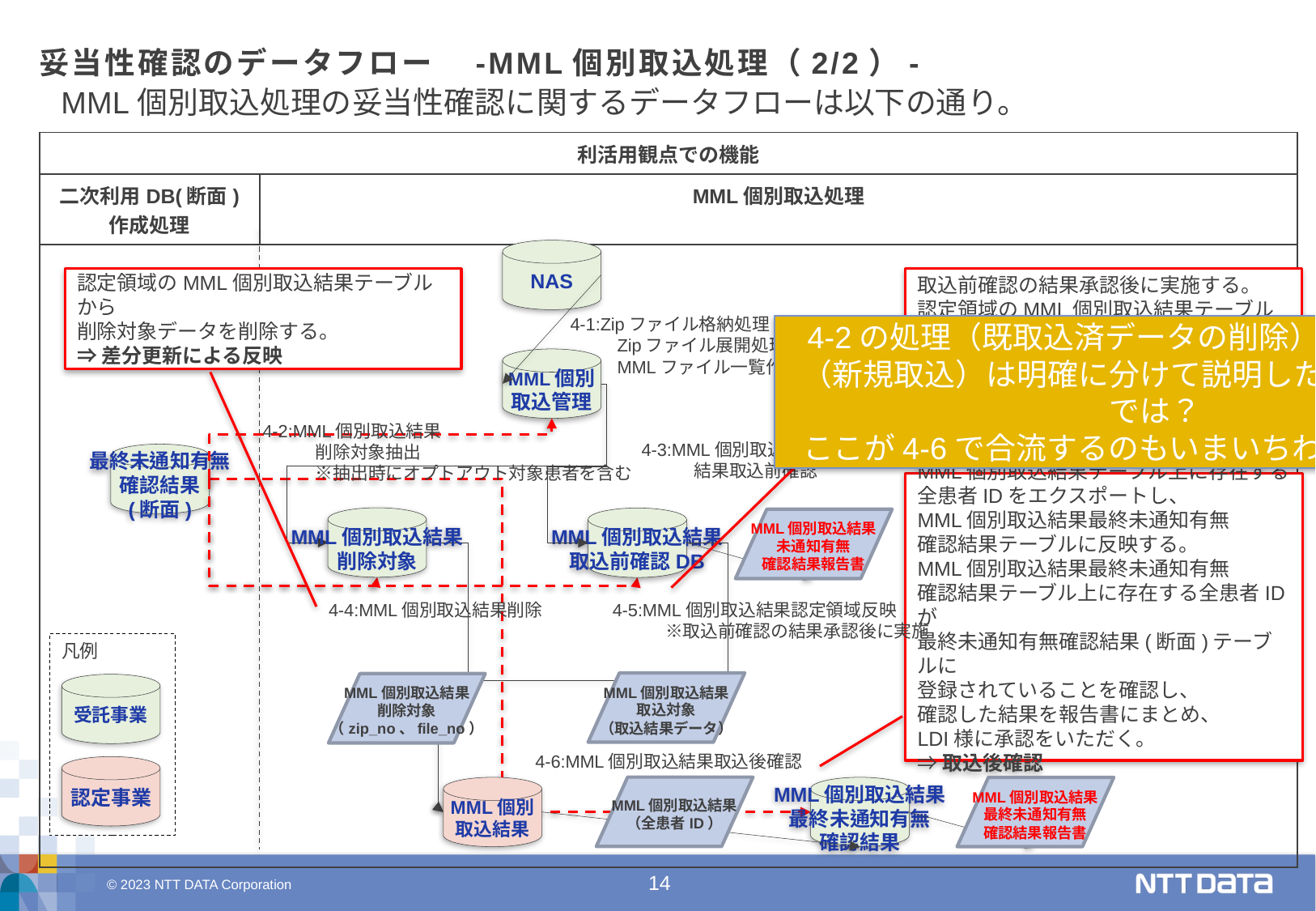

# 妥当性確認のデータフロー　-MML個別取込処理（2/2）-
MML個別取込処理の妥当性確認に関するデータフローは以下の通り。
| 利活用観点での機能 |  |
| --- | --- |
| 二次利用DB(断面) 作成処理 | MML個別取込処理 |
|  |  |
NAS
認定領域のMML個別取込結果テーブルから
削除対象データを削除する。
⇒差分更新による反映
取込前確認の結果承認後に実施する。
認定領域のMML個別取込結果テーブルに
取込対象データを反映する。
⇒差分更新による反映
4-1:Zipファイル格納処理
　　  Zipファイル展開処理
　　  MMLファイル一覧作成処理
4-2の処理（既取込済データの削除）と4-3の処理（新規取込）は明確に分けて説明したほうがいいのでは？
ここが4-6で合流するのもいまいちわかりづらい。
MML個別取込管理
4-2:MML個別取込結果
　　　削除対象抽出
　　　※抽出時にオプトアウト対象患者を含む
4-3:MML個別取込
　　　結果取込前確認
最終未通知有無
確認結果
(断面)
MML個別取込結果テーブル上に存在する
全患者IDをエクスポートし、
MML個別取込結果最終未通知有無
確認結果テーブルに反映する。
MML個別取込結果最終未通知有無
確認結果テーブル上に存在する全患者IDが
最終未通知有無確認結果(断面)テーブルに
登録されていることを確認し、
確認した結果を報告書にまとめ、
LDI様に承認をいただく。
⇒取込後確認
MML個別取込結果
削除対象
MML個別取込結果
取込前確認DB
MML個別取込結果
未通知有無
確認結果報告書
4-4:MML個別取込結果削除
4-5:MML個別取込結果認定領域反映
　　　※取込前確認の結果承認後に実施
凡例
受託事業
認定事業
MML個別取込結果
取込対象
（取込結果データ）
MML個別取込結果
削除対象
（zip_no、file_no）
4-6:MML個別取込結果取込後確認
MML個別取込結果
（全患者ID）
MML個別取込結果
MML個別取込結果
最終未通知有無
確認結果
MML個別取込結果
最終未通知有無
確認結果報告書